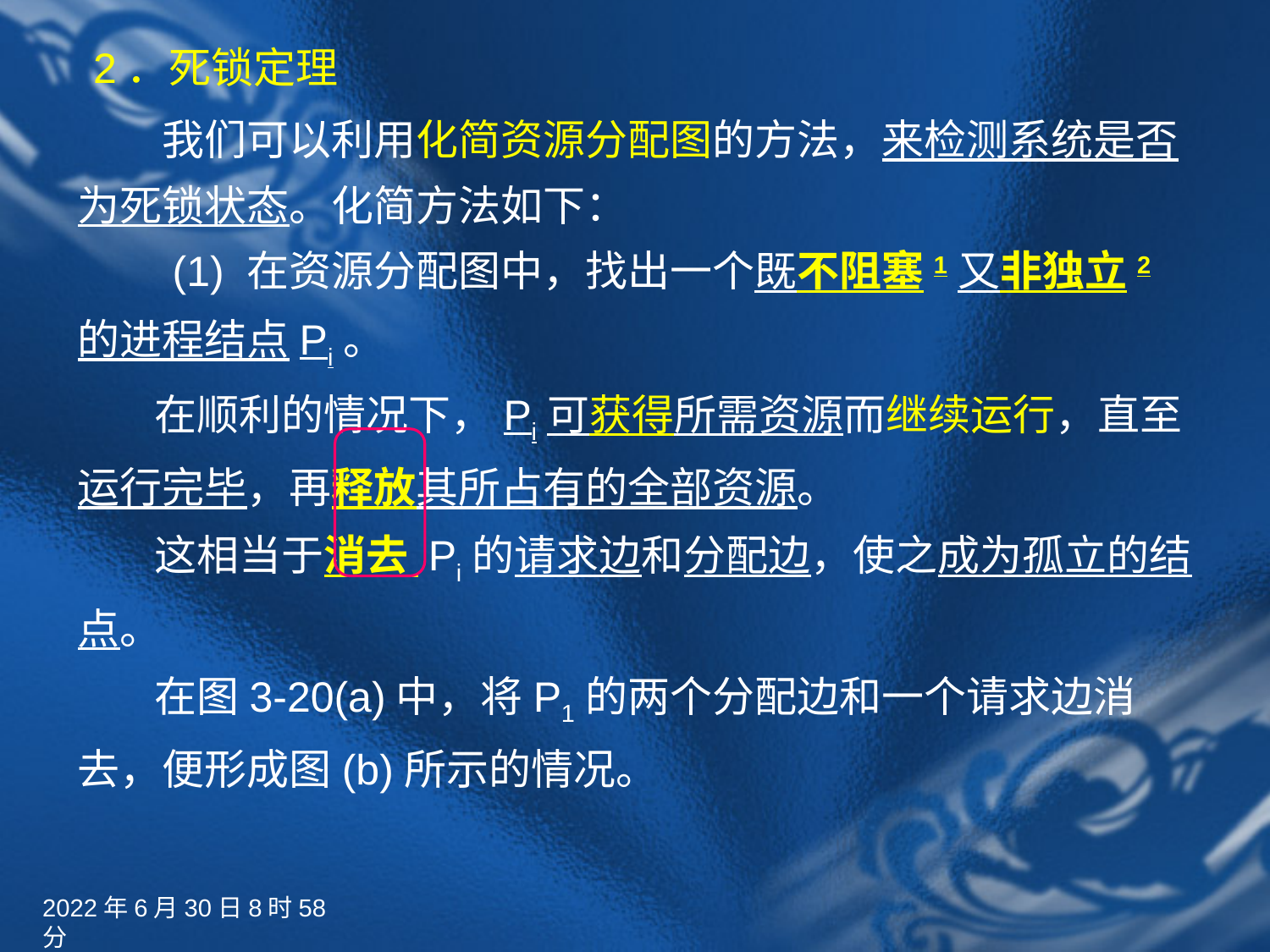

# 2．死锁定理
　　我们可以利用化简资源分配图的方法，来检测系统是否为死锁状态。化简方法如下：
　　(1) 在资源分配图中，找出一个既不阻塞1又非独立2的进程结点Pi。
       在顺利的情况下，Pi可获得所需资源而继续运行，直至运行完毕，再释放其所占有的全部资源。
       这相当于消去 Pi的请求边和分配边，使之成为孤立的结点。
       在图3-20(a)中，将P1的两个分配边和一个请求边消去，便形成图(b)所示的情况。

2022年6月30日8时58分